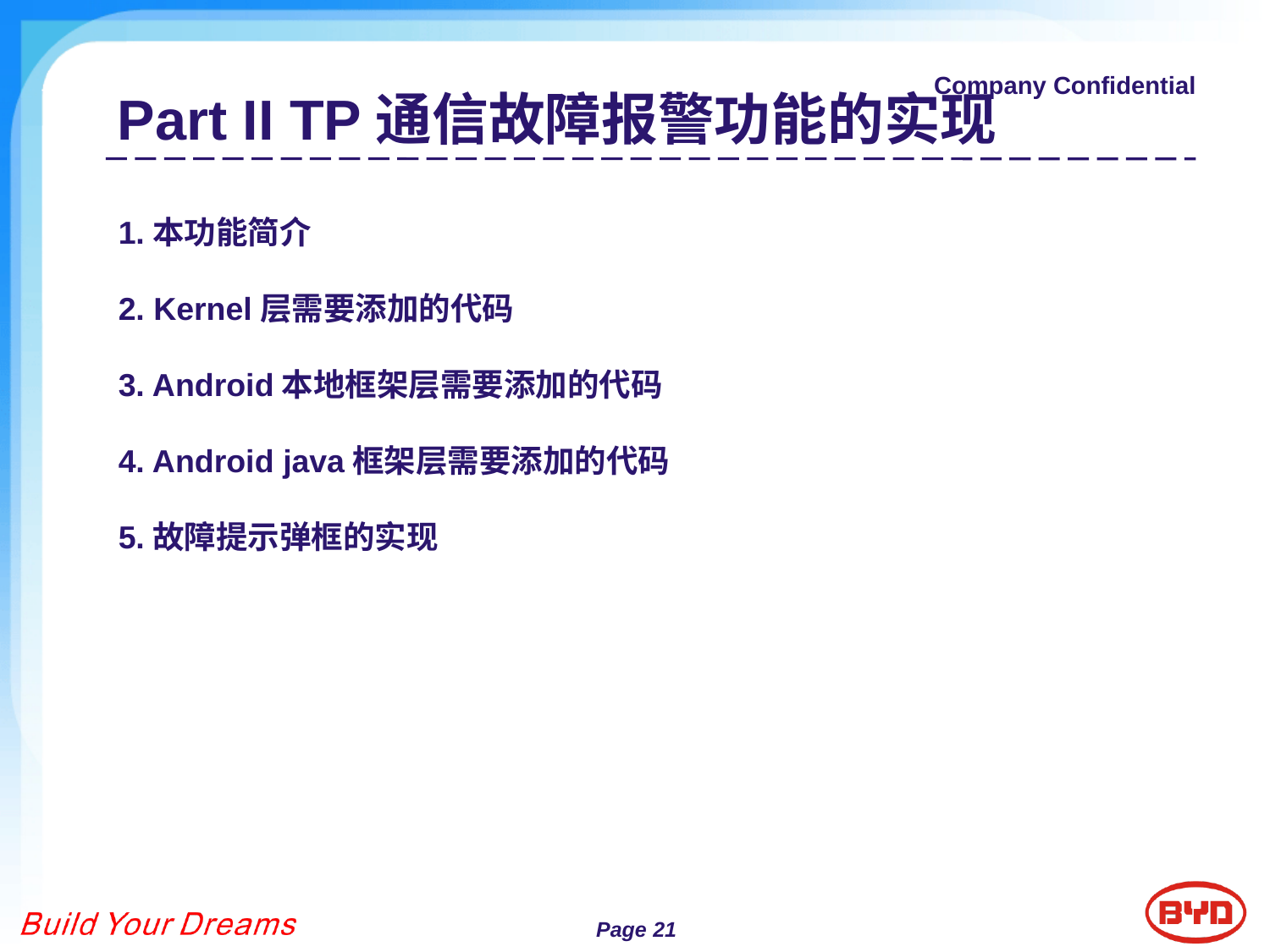

Part II TP通信故障报警功能的实现A
1.本功能简介

2. Kernel层需要添加的代码

3. Android本地框架层需要添加的代码

4. Android java框架层需要添加的代码

5.故障提示弹框的实现